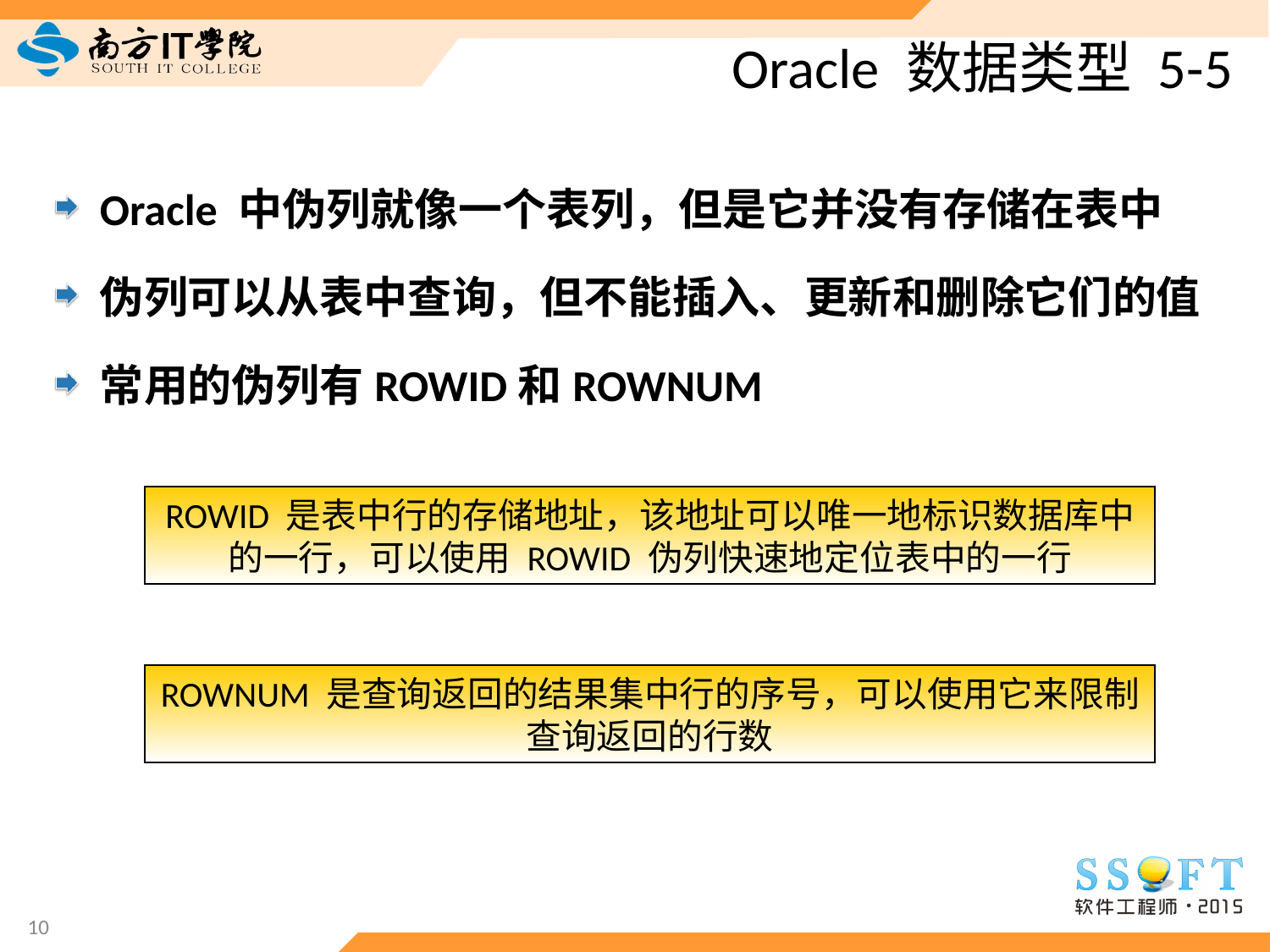

# Oracle 数据类型 5-5
Oracle 中伪列就像一个表列，但是它并没有存储在表中
伪列可以从表中查询，但不能插入、更新和删除它们的值
常用的伪列有ROWID和ROWNUM
ROWID 是表中行的存储地址，该地址可以唯一地标识数据库中的一行，可以使用 ROWID 伪列快速地定位表中的一行
ROWNUM 是查询返回的结果集中行的序号，可以使用它来限制查询返回的行数
10